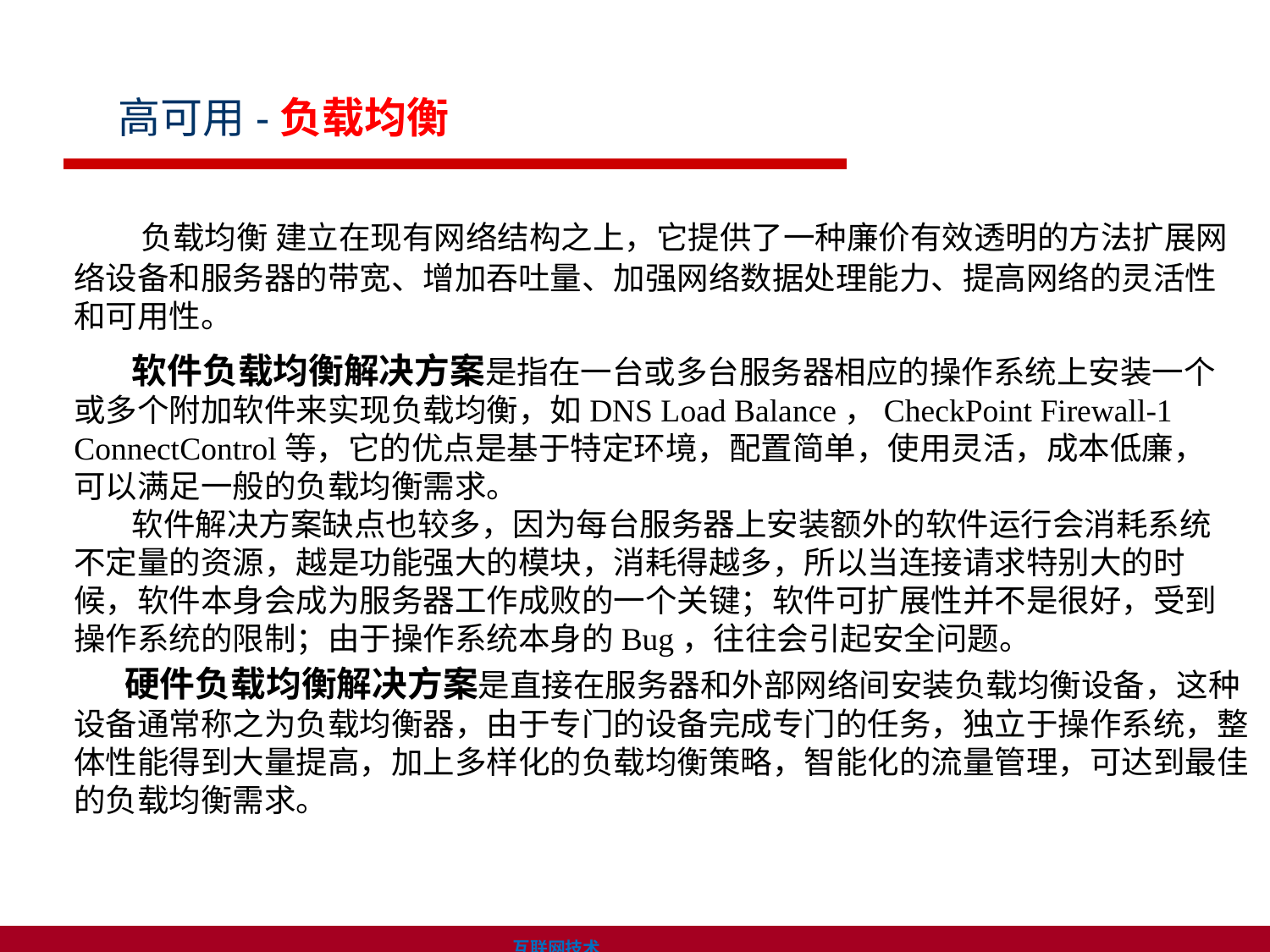

高可用-负载均衡
      负载均衡 建立在现有网络结构之上，它提供了一种廉价有效透明的方法扩展网络设备和服务器的带宽、增加吞吐量、加强网络数据处理能力、提高网络的灵活性和可用性。
       软件负载均衡解决方案是指在一台或多台服务器相应的操作系统上安装一个或多个附加软件来实现负载均衡，如DNS Load Balance，CheckPoint Firewall-1 ConnectControl等，它的优点是基于特定环境，配置简单，使用灵活，成本低廉，可以满足一般的负载均衡需求。
       软件解决方案缺点也较多，因为每台服务器上安装额外的软件运行会消耗系统不定量的资源，越是功能强大的模块，消耗得越多，所以当连接请求特别大的时候，软件本身会成为服务器工作成败的一个关键；软件可扩展性并不是很好，受到操作系统的限制；由于操作系统本身的Bug，往往会引起安全问题。

      硬件负载均衡解决方案是直接在服务器和外部网络间安装负载均衡设备，这种设备通常称之为负载均衡器，由于专门的设备完成专门的任务，独立于操作系统，整体性能得到大量提高，加上多样化的负载均衡策略，智能化的流量管理，可达到最佳的负载均衡需求。